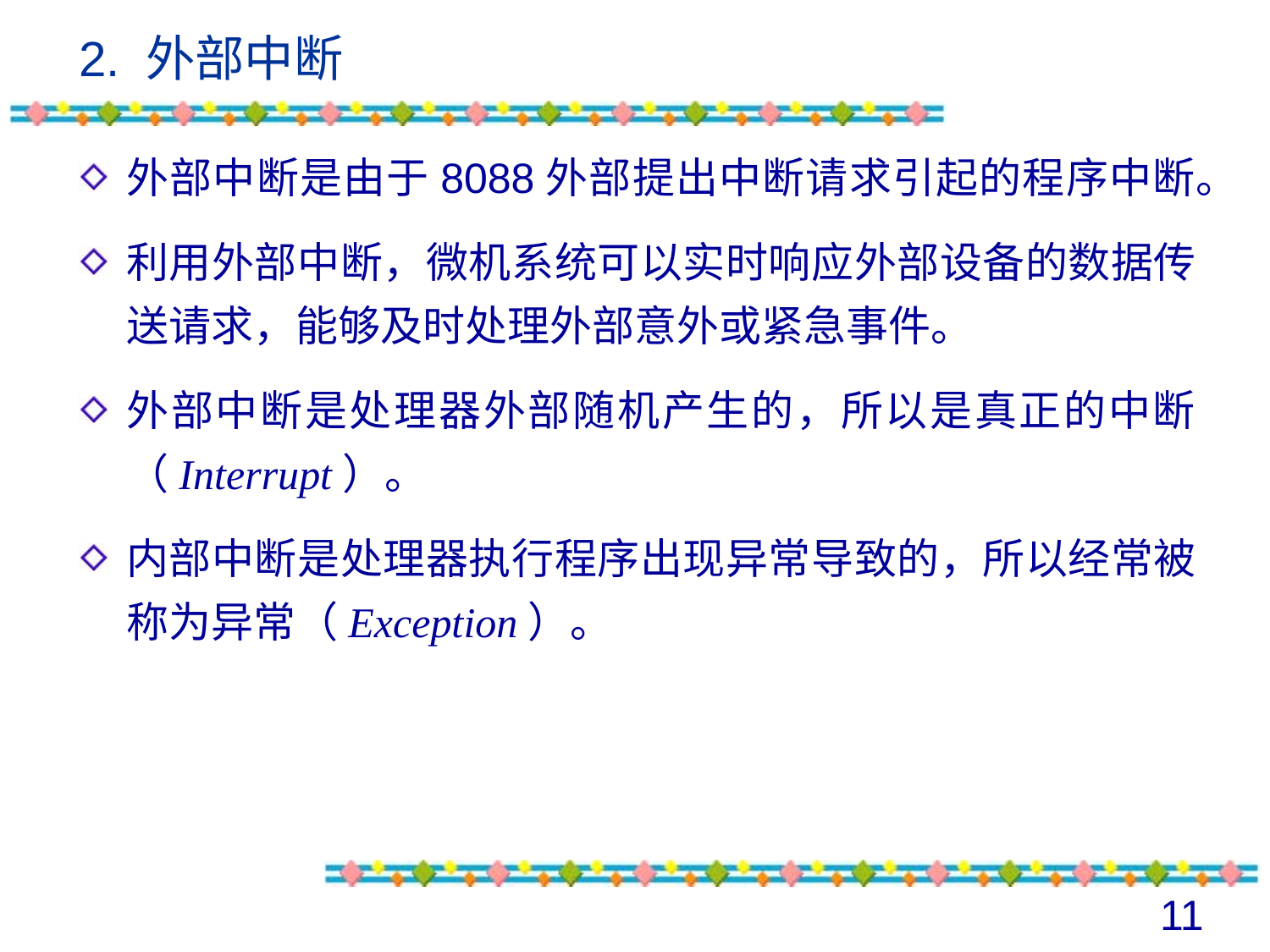

# 2. 外部中断
外部中断是由于8088外部提出中断请求引起的程序中断。
利用外部中断，微机系统可以实时响应外部设备的数据传送请求，能够及时处理外部意外或紧急事件。
外部中断是处理器外部随机产生的，所以是真正的中断（Interrupt）。
内部中断是处理器执行程序出现异常导致的，所以经常被称为异常（Exception）。